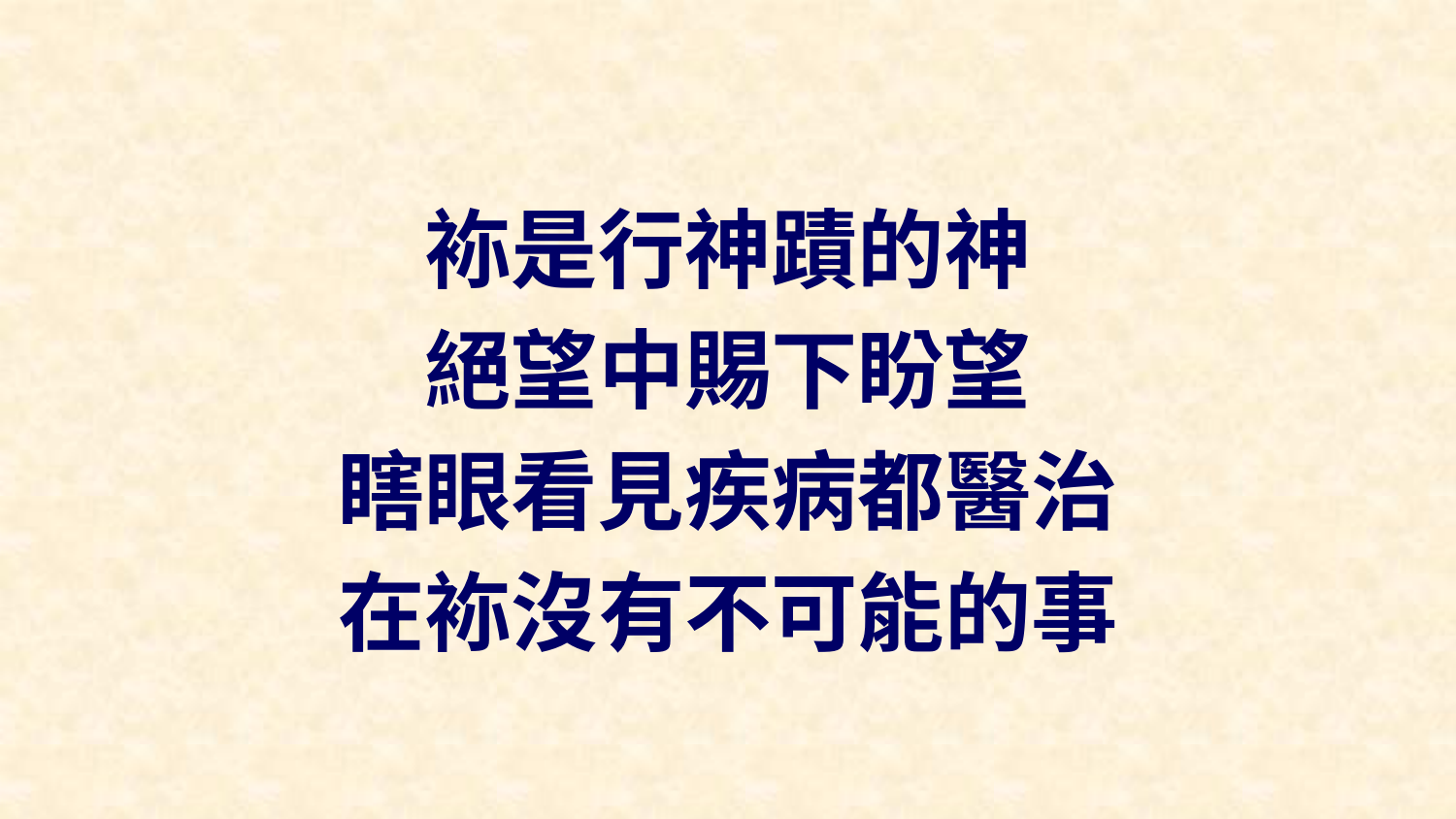

袮是行神蹟的神
絕望中賜下盼望
瞎眼看見疾病都醫治
在袮沒有不可能的事